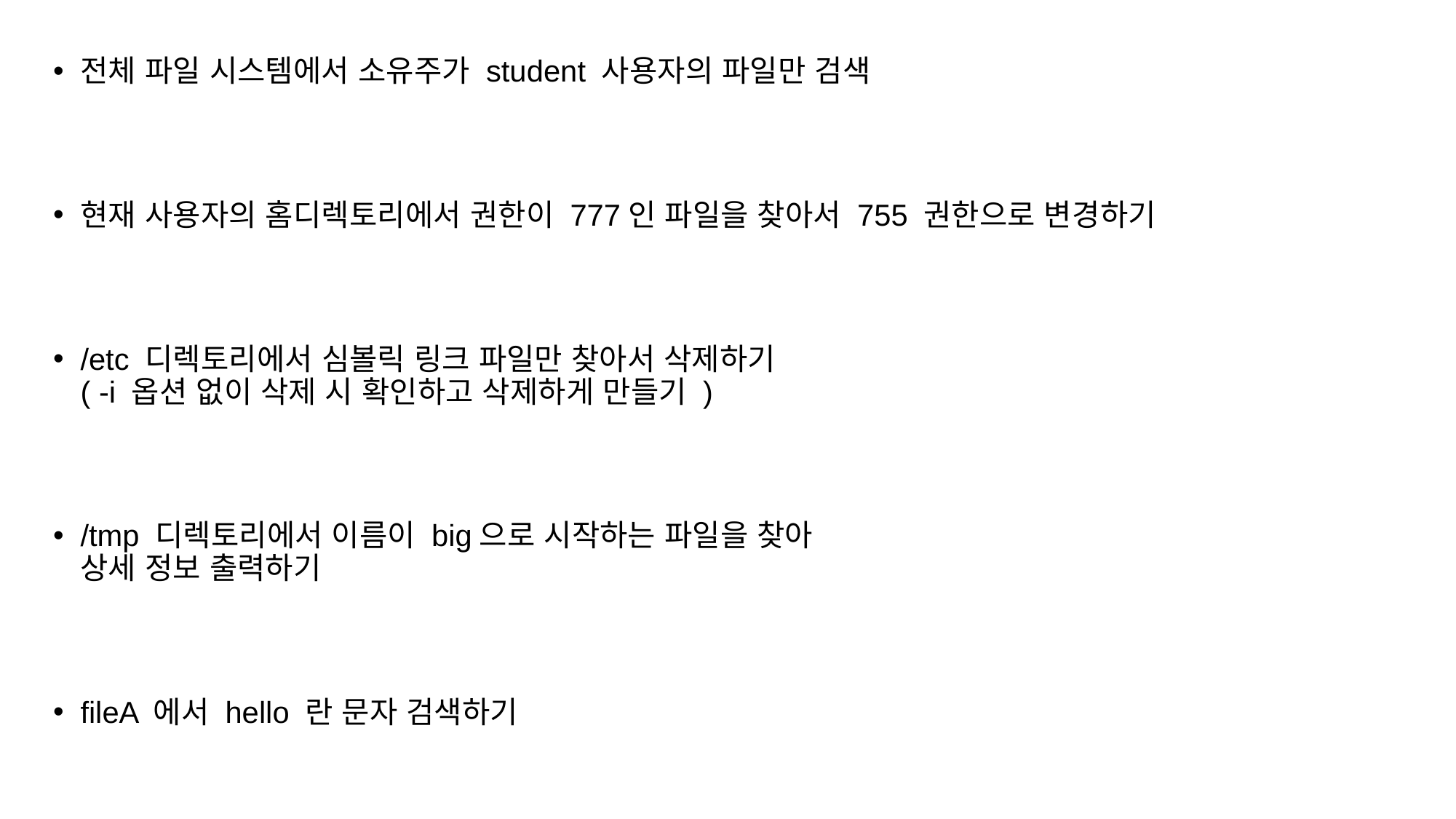

전체 파일 시스템에서 소유주가 student 사용자의 파일만 검색

현재 사용자의 홈디렉토리에서 권한이 777인 파일을 찾아서 755 권한으로 변경하기

/etc 디렉토리에서 심볼릭 링크 파일만 찾아서 삭제하기
( -i 옵션 없이 삭제 시 확인하고 삭제하게 만들기 )

/tmp 디렉토리에서 이름이 big으로 시작하는 파일을 찾아
상세 정보 출력하기

fileA 에서 hello 란 문자 검색하기